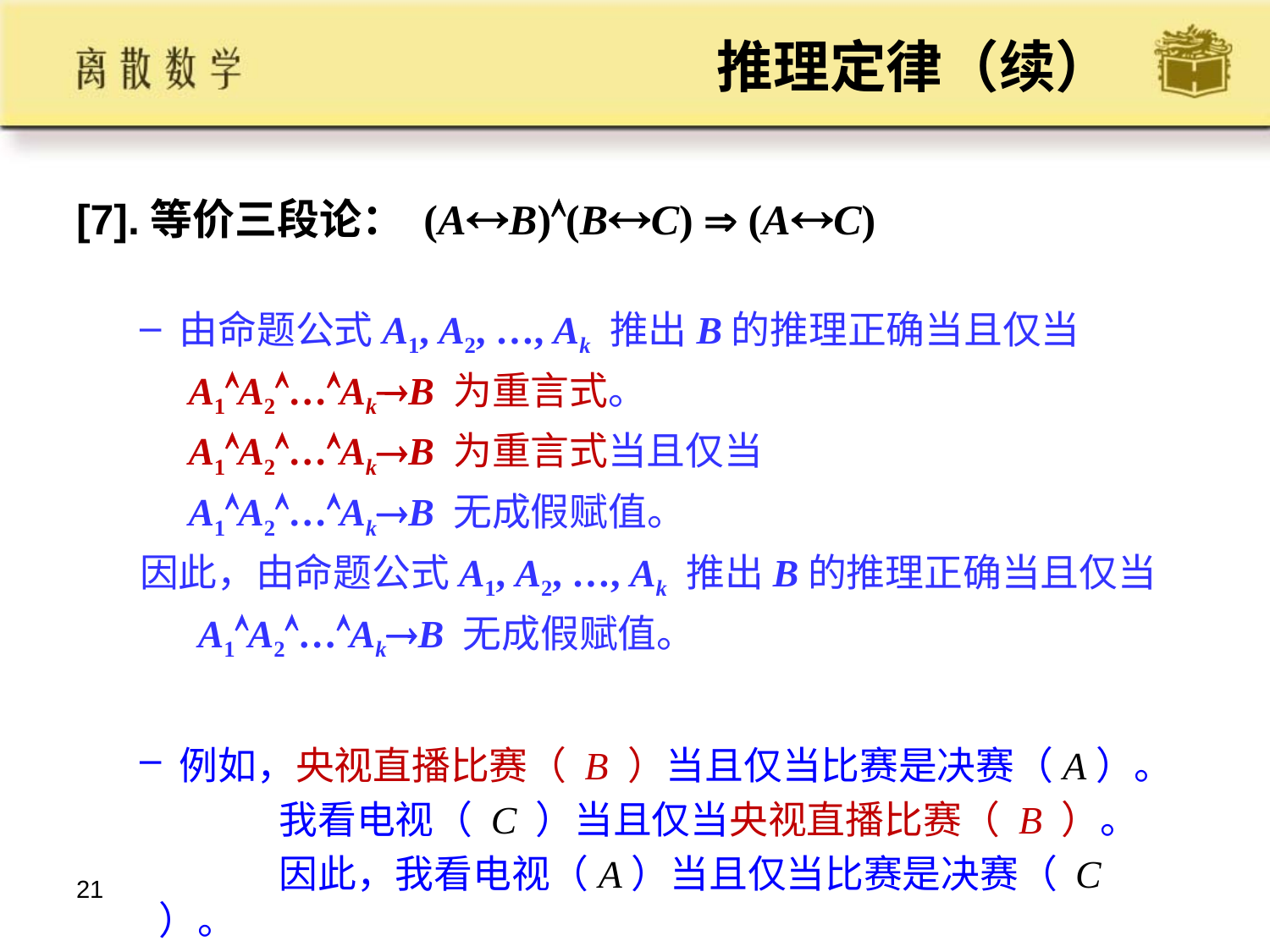

# 推理定律（续）
[7].等价三段论： (A↔B)∧(B↔C) ⇒ (A↔C)

由命题公式A1, A2, …, Ak 推出B的推理正确当且仅当
     A1∧A2∧…∧Ak→B 为重言式。
     A1∧A2∧…∧Ak→B 为重言式当且仅当
     A1∧A2∧…∧Ak→B 无成假赋值。
因此，由命题公式A1, A2, …, Ak 推出B的推理正确当且仅当
      A1∧A2∧…∧Ak→B 无成假赋值。

例如，央视直播比赛（ B ）当且仅当比赛是决赛（A）。
               我看电视（ C ）当且仅当央视直播比赛（ B ）。
               因此，我看电视（A）当且仅当比赛是决赛（ C ）。

21